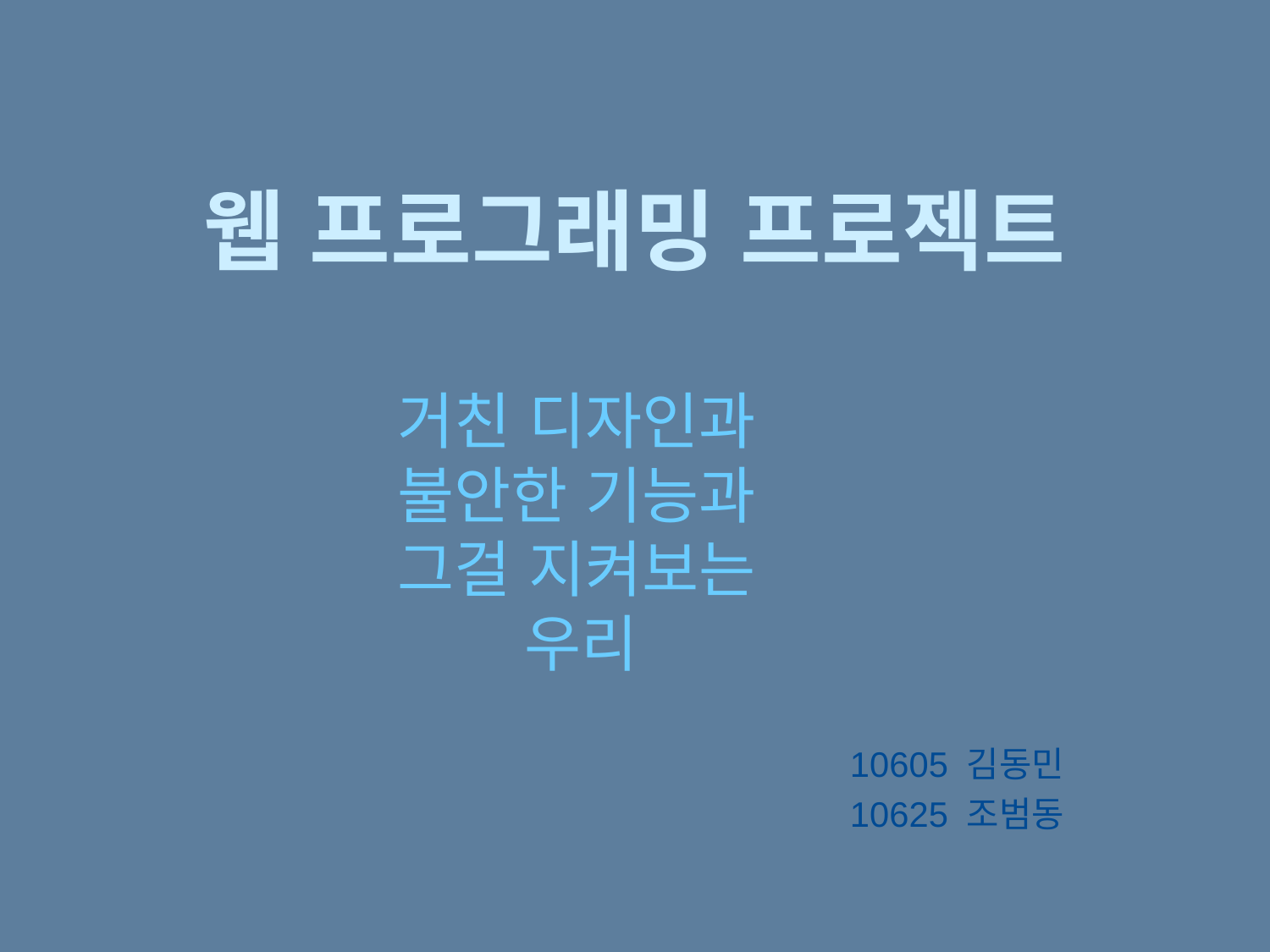

# 웹 프로그래밍 프로젝트
거친 디자인과
불안한 기능과
그걸 지켜보는
	우리
10605 김동민
10625 조범동